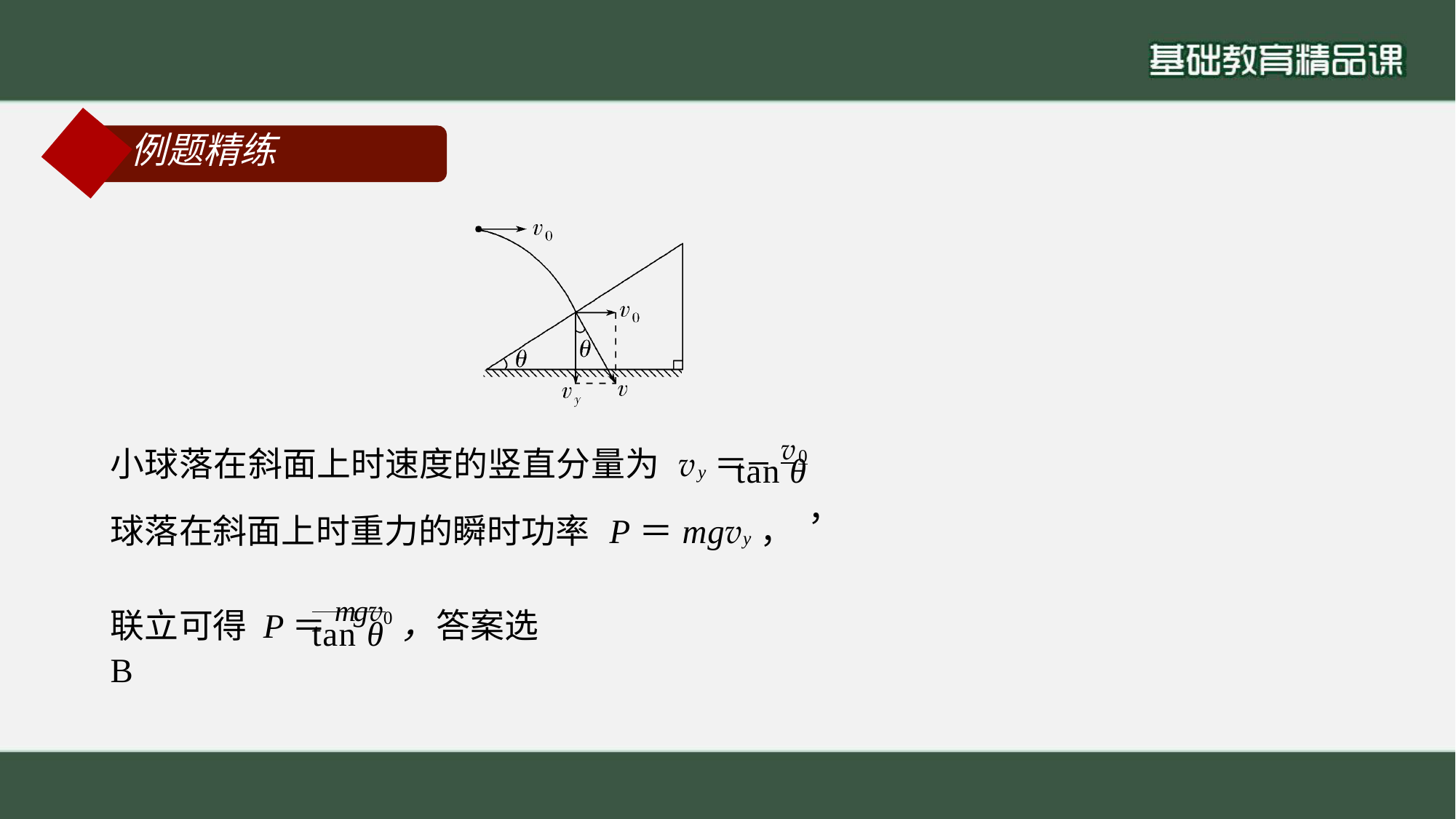

# 例题精练

小球落在斜面上时速度的竖直分量为 vy＝   v0	，
tan θ
球落在斜面上时重力的瞬时功率 P＝mgvy，
联立可得 P＝mgv0，答案选 B
tan θ